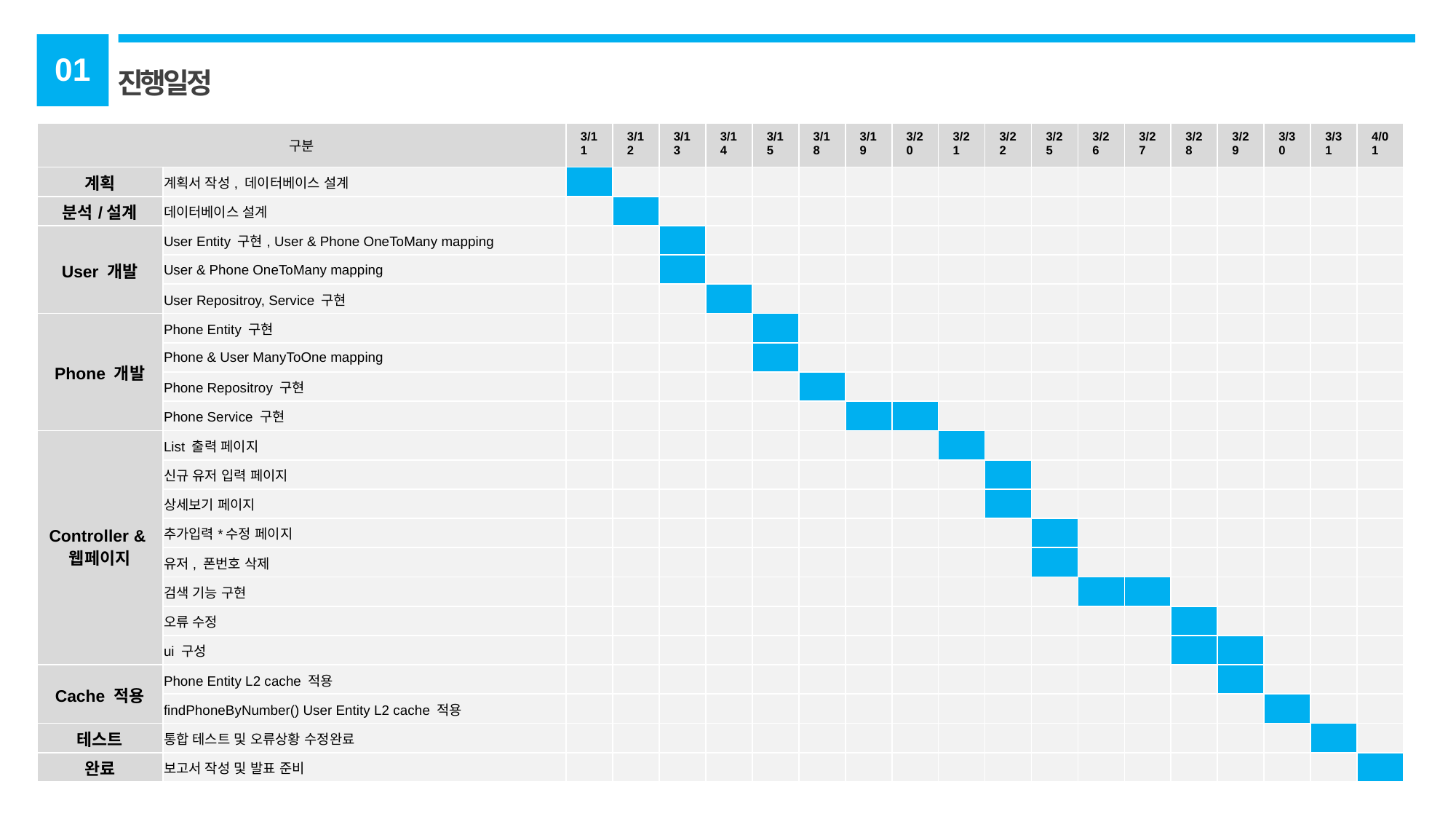

01
진행일정
| 구분 |  | 3/11 | 3/12 | 3/13 | 3/14 | 3/15 | 3/18 | 3/19 | 3/20 | 3/21 | 3/22 | 3/25 | 3/26 | 3/27 | 3/28 | 3/29 | 3/30 | 3/31 | 4/01 |
| --- | --- | --- | --- | --- | --- | --- | --- | --- | --- | --- | --- | --- | --- | --- | --- | --- | --- | --- | --- |
| 계획 | 계획서 작성, 데이터베이스 설계 |  |  |  |  |  |  |  |  |  |  |  |  |  |  |  |  |  |  |
| 분석/설계 | 데이터베이스 설계 |  |  |  |  |  |  |  |  |  |  |  |  |  |  |  |  |  |  |
| User 개발 | User Entity 구현, User & Phone OneToMany mapping |  |  |  |  |  |  |  |  |  |  |  |  |  |  |  |  |  |  |
|  | User & Phone OneToMany mapping |  |  |  |  |  |  |  |  |  |  |  |  |  |  |  |  |  |  |
|  | User Repositroy, Service 구현 |  |  |  |  |  |  |  |  |  |  |  |  |  |  |  |  |  |  |
| Phone 개발 | Phone Entity 구현 |  |  |  |  |  |  |  |  |  |  |  |  |  |  |  |  |  |  |
|  | Phone & User ManyToOne mapping |  |  |  |  |  |  |  |  |  |  |  |  |  |  |  |  |  |  |
|  | Phone Repositroy 구현 |  |  |  |  |  |  |  |  |  |  |  |  |  |  |  |  |  |  |
|  | Phone Service 구현 |  |  |  |  |  |  |  |  |  |  |  |  |  |  |  |  |  |  |
| Controller & 웹페이지 | List 출력 페이지 |  |  |  |  |  |  |  |  |  |  |  |  |  |  |  |  |  |  |
|  | 신규 유저 입력 페이지 |  |  |  |  |  |  |  |  |  |  |  |  |  |  |  |  |  |  |
|  | 상세보기 페이지 |  |  |  |  |  |  |  |  |  |  |  |  |  |  |  |  |  |  |
|  | 추가입력\*수정 페이지 |  |  |  |  |  |  |  |  |  |  |  |  |  |  |  |  |  |  |
|  | 유저, 폰번호 삭제 |  |  |  |  |  |  |  |  |  |  |  |  |  |  |  |  |  |  |
|  | 검색 기능 구현 |  |  |  |  |  |  |  |  |  |  |  |  |  |  |  |  |  |  |
|  | 오류 수정 |  |  |  |  |  |  |  |  |  |  |  |  |  |  |  |  |  |  |
|  | ui 구성 |  |  |  |  |  |  |  |  |  |  |  |  |  |  |  |  |  |  |
| Cache 적용 | Phone Entity L2 cache 적용 |  |  |  |  |  |  |  |  |  |  |  |  |  |  |  |  |  |  |
|  | findPhoneByNumber() User Entity L2 cache 적용 |  |  |  |  |  |  |  |  |  |  |  |  |  |  |  |  |  |  |
| 테스트 | 통합 테스트 및 오류상황 수정완료 |  |  |  |  |  |  |  |  |  |  |  |  |  |  |  |  |  |  |
| 완료 | 보고서 작성 및 발표 준비 |  |  |  |  |  |  |  |  |  |  |  |  |  |  |  |  |  |  |